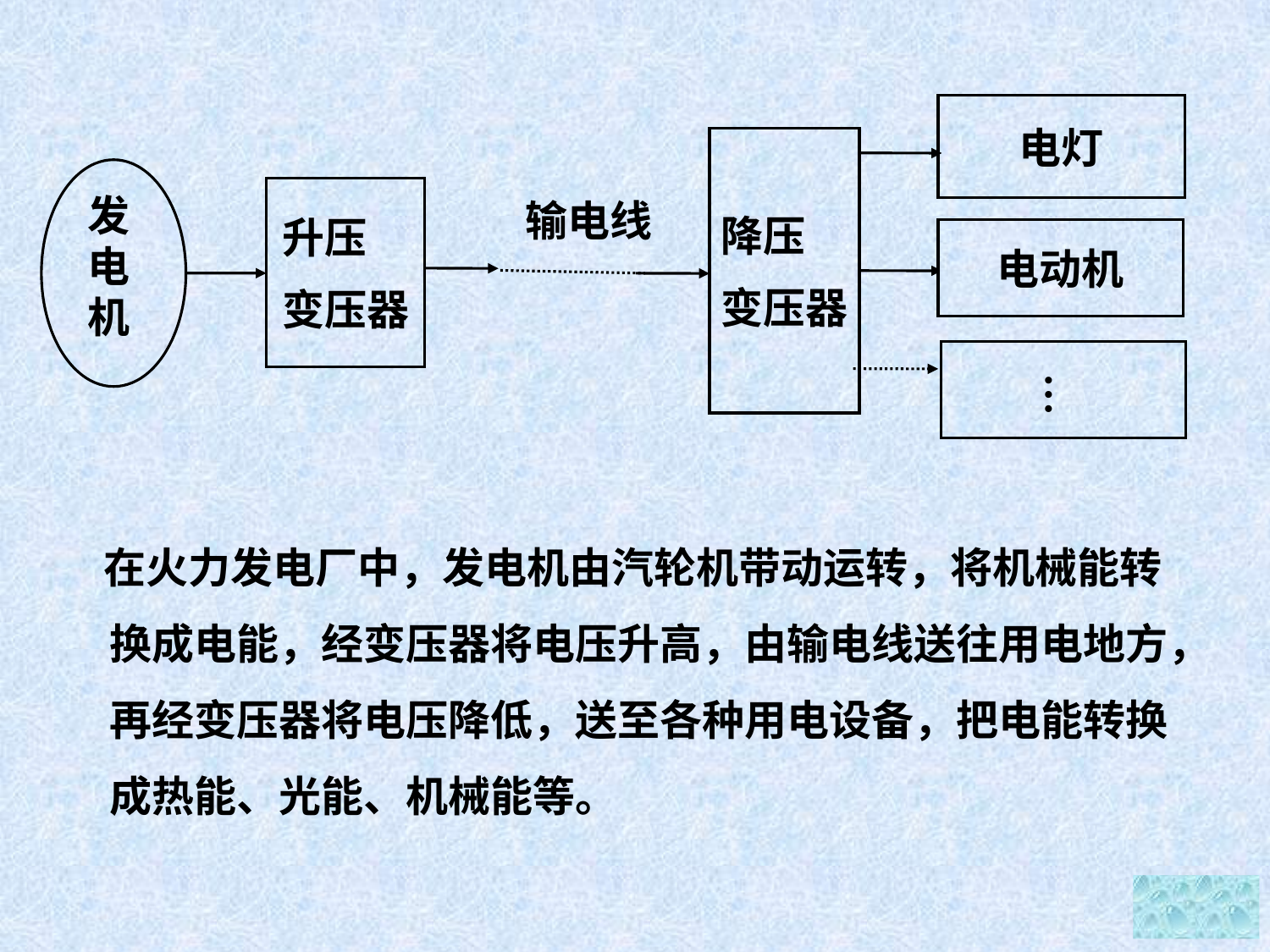

电灯
降压
变压器

升压
变压器

发电机
输电线

电动机

 …

 在火力发电厂中，发电机由汽轮机带动运转，将机械能转换成电能，经变压器将电压升高，由输电线送往用电地方，再经变压器将电压降低，送至各种用电设备，把电能转换成热能、光能、机械能等。